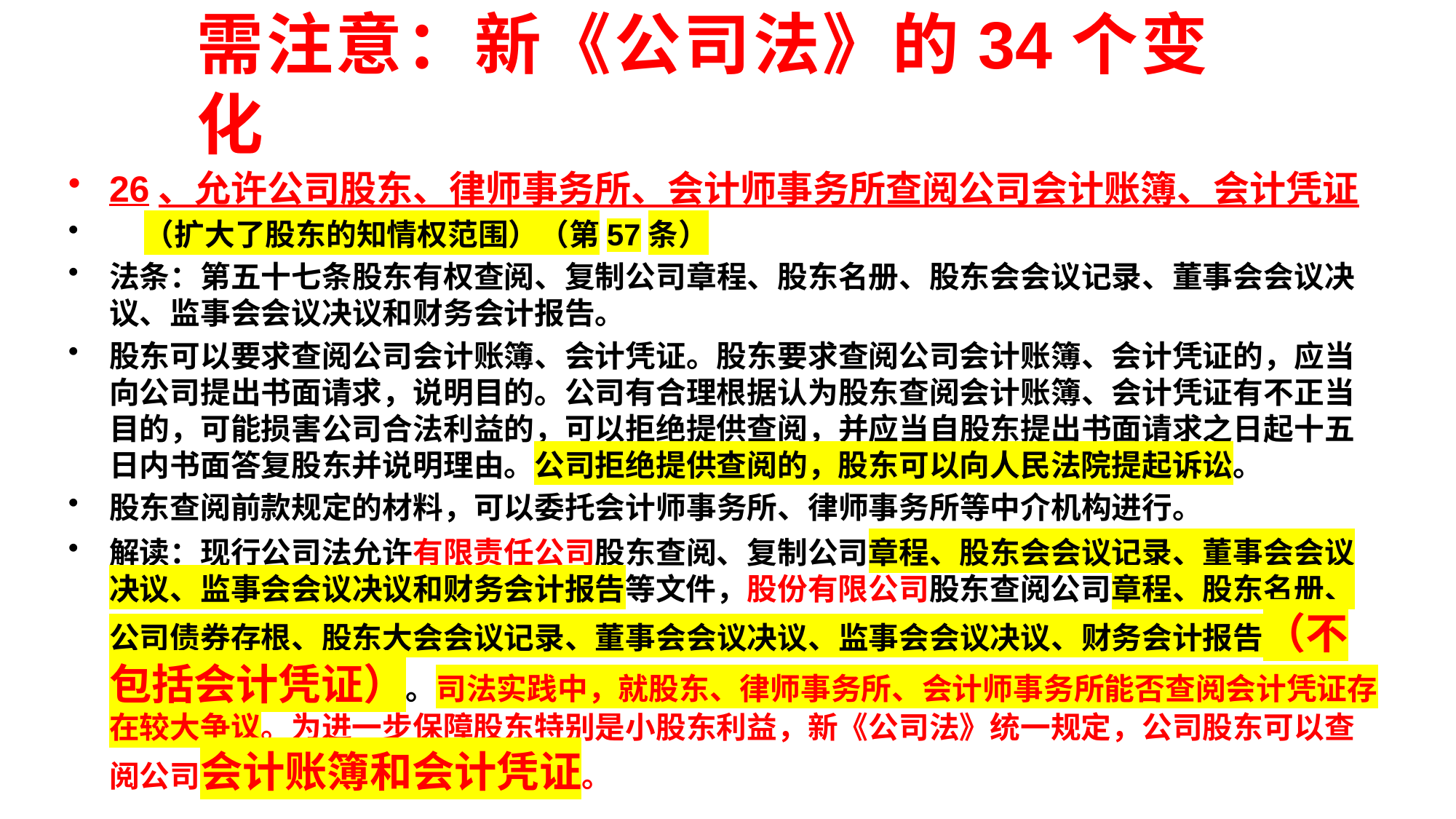

# 需注意：新《公司法》的34个变化
26、允许公司股东、律师事务所、会计师事务所查阅公司会计账簿、会计凭证
    （扩大了股东的知情权范围）（第57条）
法条：第五十七条股东有权查阅、复制公司章程、股东名册、股东会会议记录、董事会会议决议、监事会会议决议和财务会计报告。
股东可以要求查阅公司会计账簿、会计凭证。股东要求查阅公司会计账簿、会计凭证的，应当向公司提出书面请求，说明目的。公司有合理根据认为股东查阅会计账簿、会计凭证有不正当目的，可能损害公司合法利益的，可以拒绝提供查阅，并应当自股东提出书面请求之日起十五日内书面答复股东并说明理由。公司拒绝提供查阅的，股东可以向人民法院提起诉讼。
股东查阅前款规定的材料，可以委托会计师事务所、律师事务所等中介机构进行。
解读：现行公司法允许有限责任公司股东查阅、复制公司章程、股东会会议记录、董事会会议决议、监事会会议决议和财务会计报告等文件，股份有限公司股东查阅公司章程、股东名册、公司债券存根、股东大会会议记录、董事会会议决议、监事会会议决议、财务会计报告（不包括会计凭证）。司法实践中，就股东、律师事务所、会计师事务所能否查阅会计凭证存在较大争议。为进一步保障股东特别是小股东利益，新《公司法》统一规定，公司股东可以查阅公司会计账簿和会计凭证。